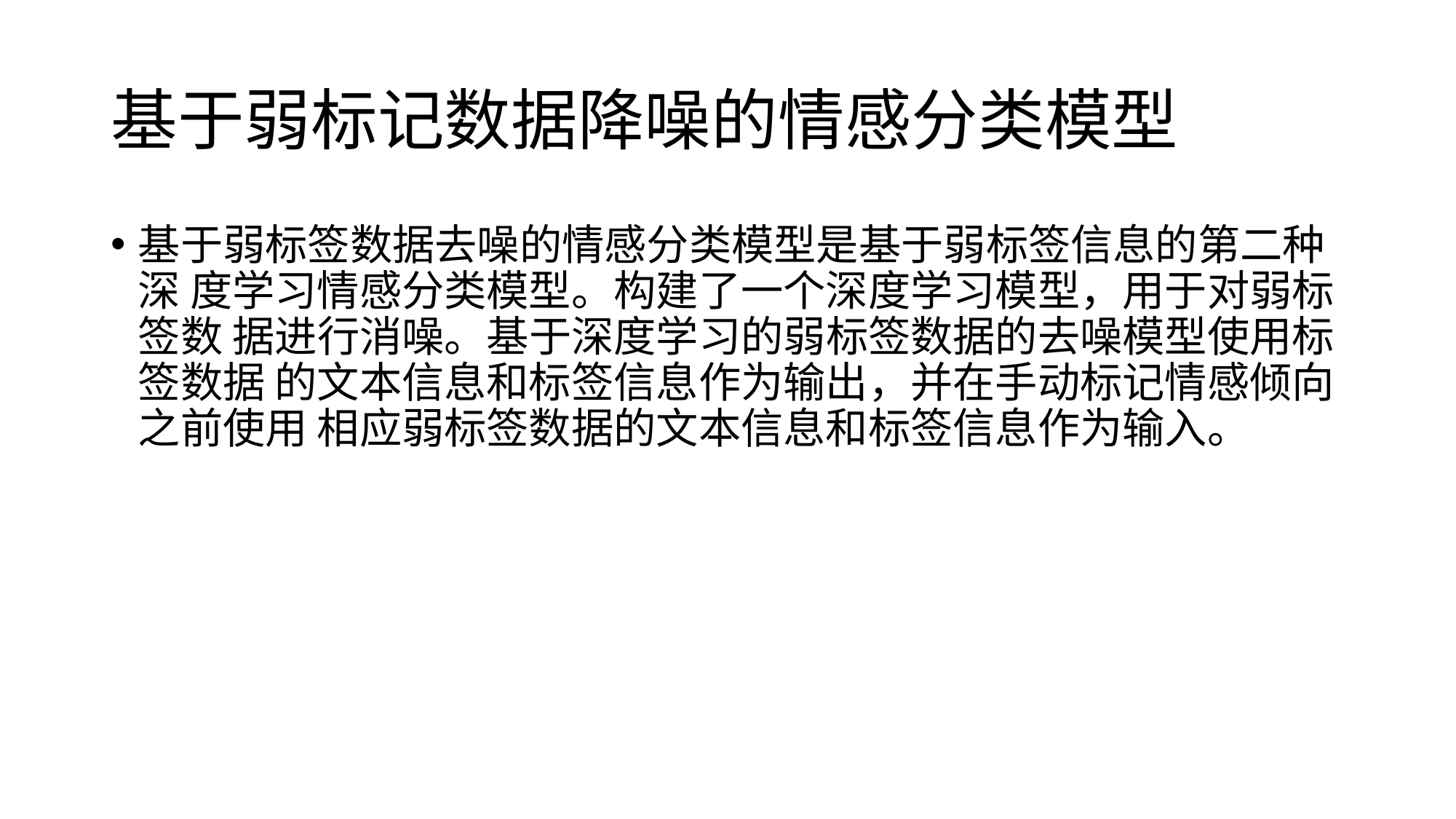

# 基于弱标记数据降噪的情感分类模型
基于弱标签数据去噪的情感分类模型是基于弱标签信息的第二种深 度学习情感分类模型。构建了一个深度学习模型，用于对弱标签数 据进行消噪。基于深度学习的弱标签数据的去噪模型使用标签数据 的文本信息和标签信息作为输出，并在手动标记情感倾向之前使用 相应弱标签数据的文本信息和标签信息作为输入。